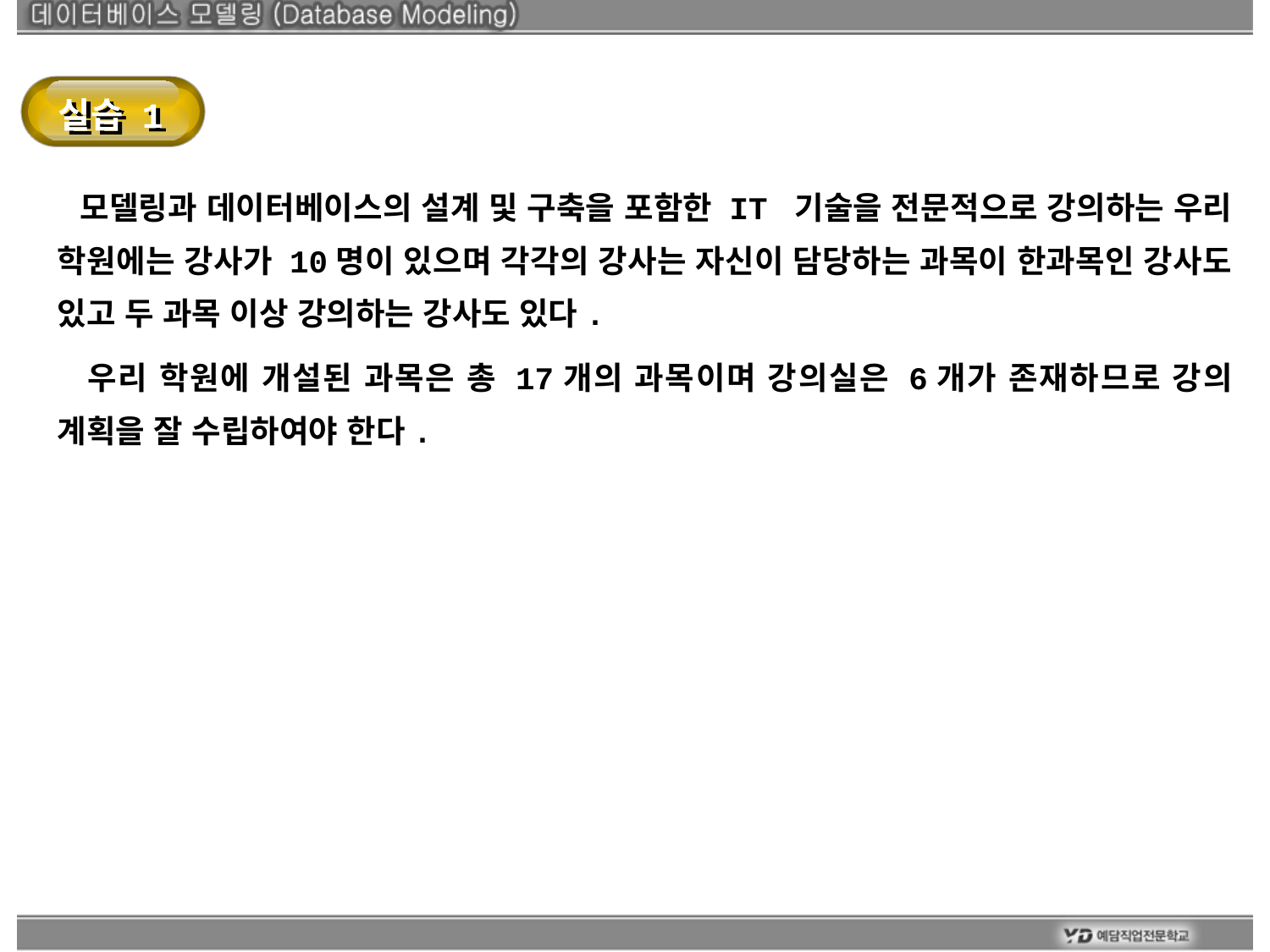

실습 1
  모델링과 데이터베이스의 설계 및 구축을 포함한 IT 기술을 전문적으로 강의하는 우리 학원에는 강사가 10명이 있으며 각각의 강사는 자신이 담당하는 과목이 한과목인 강사도 있고 두 과목 이상 강의하는 강사도 있다.
  우리 학원에 개설된 과목은 총 17개의 과목이며 강의실은 6개가 존재하므로 강의 계획을 잘 수립하여야 한다.